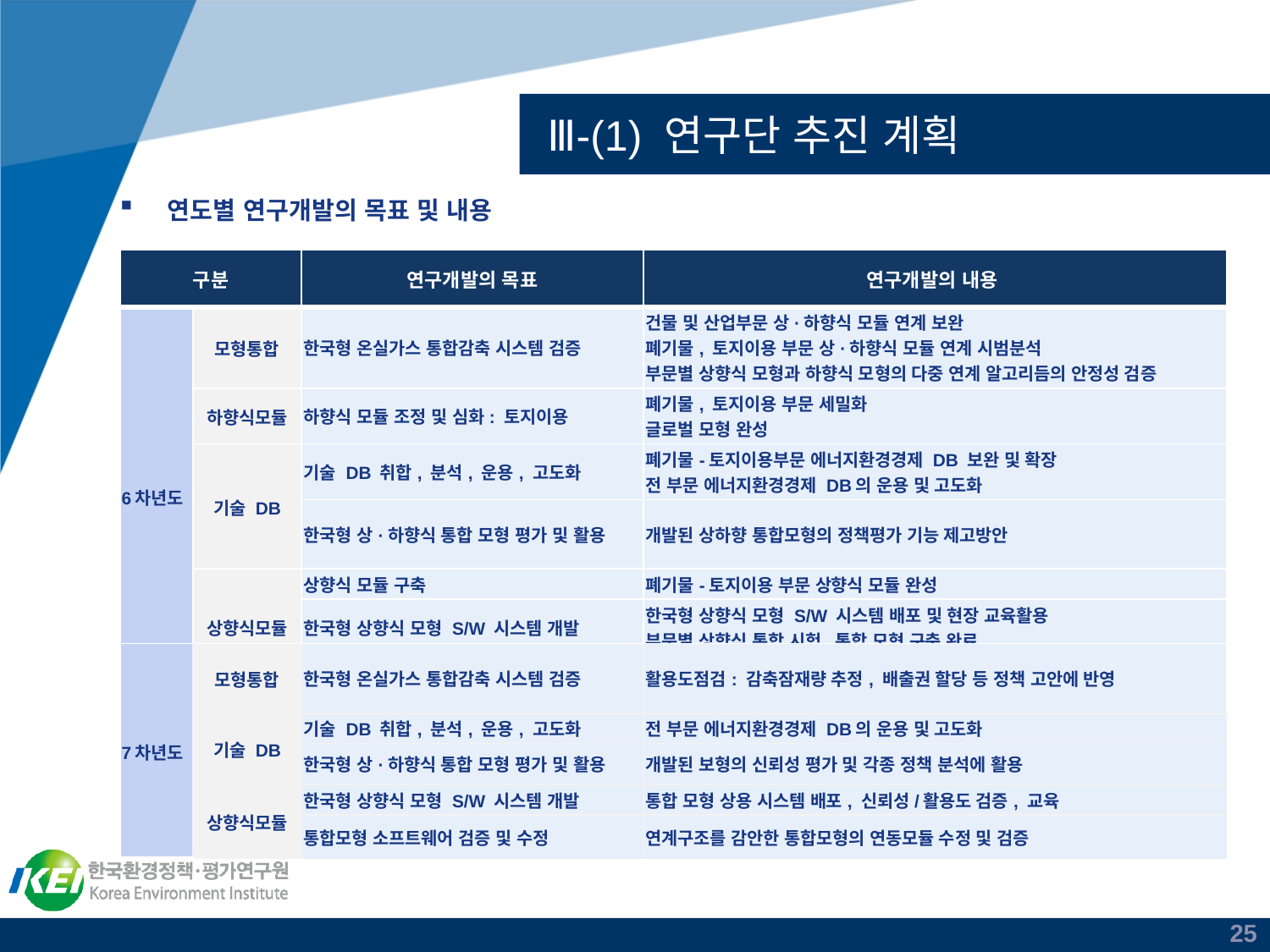

# Ⅲ-(1) 연구단 추진 계획
연도별 연구개발의 목표 및 내용
| 구분 |  | 연구개발의 목표 | 연구개발의 내용 |
| --- | --- | --- | --- |
| 6차년도 | 모형통합 | 한국형 온실가스 통합감축 시스템 검증 | 건물 및 산업부문 상·하향식 모듈 연계 보완 폐기물, 토지이용 부문 상·하향식 모듈 연계 시범분석 부문별 상향식 모형과 하향식 모형의 다중 연계 알고리듬의 안정성 검증 |
|  | 하향식모듈 | 하향식 모듈 조정 및 심화: 토지이용 | 폐기물, 토지이용 부문 세밀화 글로벌 모형 완성 |
|  | 기술 DB | 기술 DB 취합, 분석, 운용, 고도화 | 폐기물-토지이용부문 에너지환경경제 DB 보완 및 확장 전 부문 에너지환경경제 DB의 운용 및 고도화 |
|  |  | 한국형 상·하향식 통합 모형 평가 및 활용 | 개발된 상하향 통합모형의 정책평가 기능 제고방안 |
|  | 상향식모듈 | 상향식 모듈 구축 | 폐기물-토지이용 부문 상향식 모듈 완성 |
|  |  | 한국형 상향식 모형 S/W 시스템 개발 | 한국형 상향식 모형 S/W 시스템 배포 및 현장 교육활용 부문별 상향식 통합 시험,통합 모형 구축 완료 |
|  |  | 통합모형 소프트웨어 검증 및 수정 | 통합 모형 S/W 시스템 배포 |
| 7차년도 | 모형통합 | 한국형 온실가스 통합감축 시스템 검증 | 활용도점검: 감축잠재량 추정, 배출권 할당 등 정책 고안에 반영 |
| --- | --- | --- | --- |
|  | 기술 DB | 기술 DB 취합, 분석, 운용, 고도화 | 전 부문 에너지환경경제 DB의 운용 및 고도화 |
|  |  | 한국형 상·하향식 통합 모형 평가 및 활용 | 개발된 보형의 신뢰성 평가 및 각종 정책 분석에 활용 |
|  | 상향식모듈 | 한국형 상향식 모형 S/W 시스템 개발 | 통합 모형 상용 시스템 배포, 신뢰성/활용도 검증, 교육 |
|  |  | 통합모형 소프트웨어 검증 및 수정 | 연계구조를 감안한 통합모형의 연동모듈 수정 및 검증 |
25